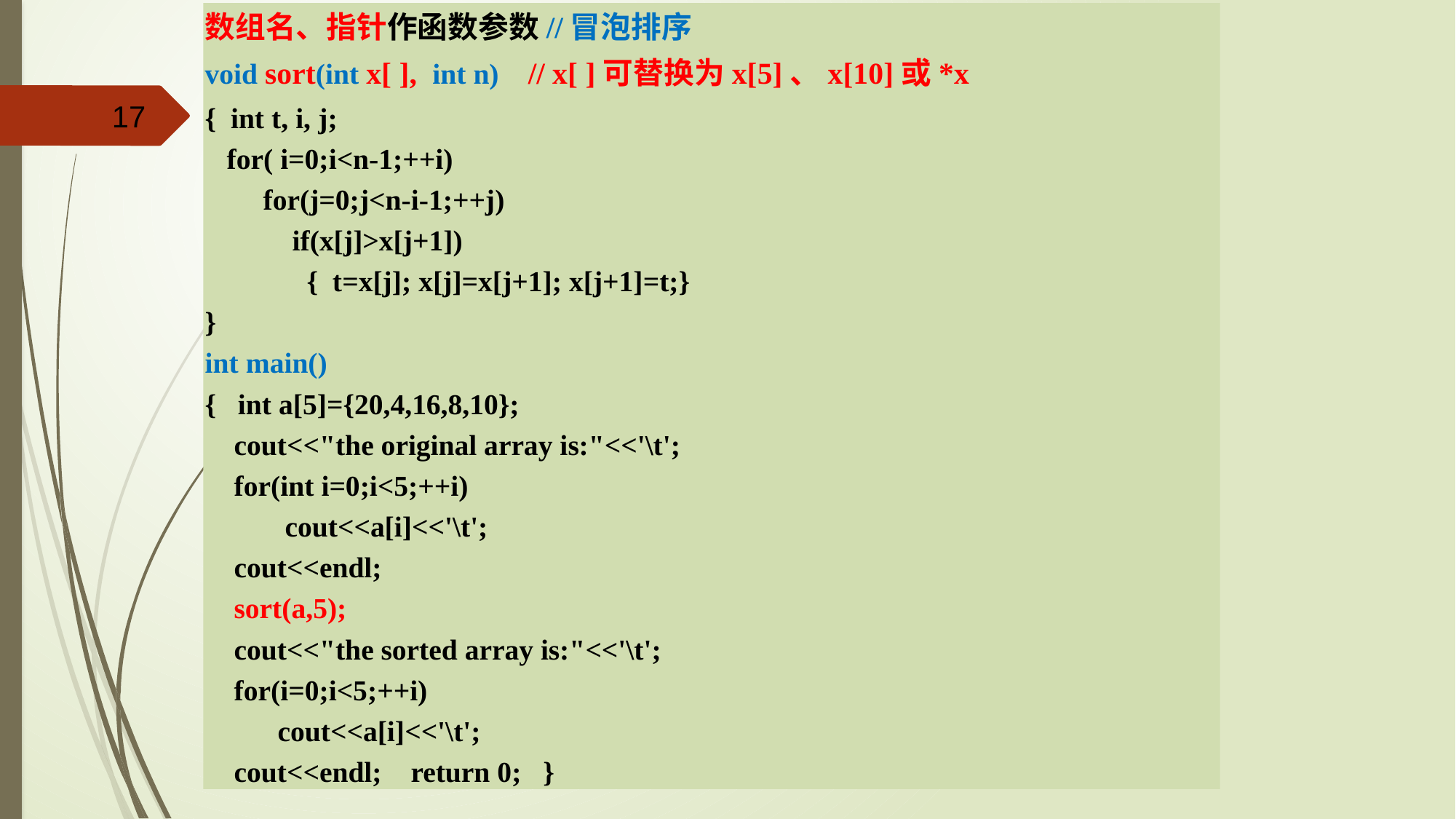

数组名、指针作函数参数//冒泡排序
void sort(int x[ ],  int n)    // x[ ]可替换为x[5]、x[10]或*x
{  int t, i, j;
   for( i=0;i<n-1;++i)
        for(j=0;j<n-i-1;++j)
            if(x[j]>x[j+1])
              {  t=x[j]; x[j]=x[j+1]; x[j+1]=t;}
}
int main()
{   int a[5]={20,4,16,8,10};
    cout<<"the original array is:"<<'\t';
    for(int i=0;i<5;++i)
           cout<<a[i]<<'\t';
    cout<<endl;
    sort(a,5);
    cout<<"the sorted array is:"<<'\t';
    for(i=0;i<5;++i)
          cout<<a[i]<<'\t';
    cout<<endl;    return 0;   }
17